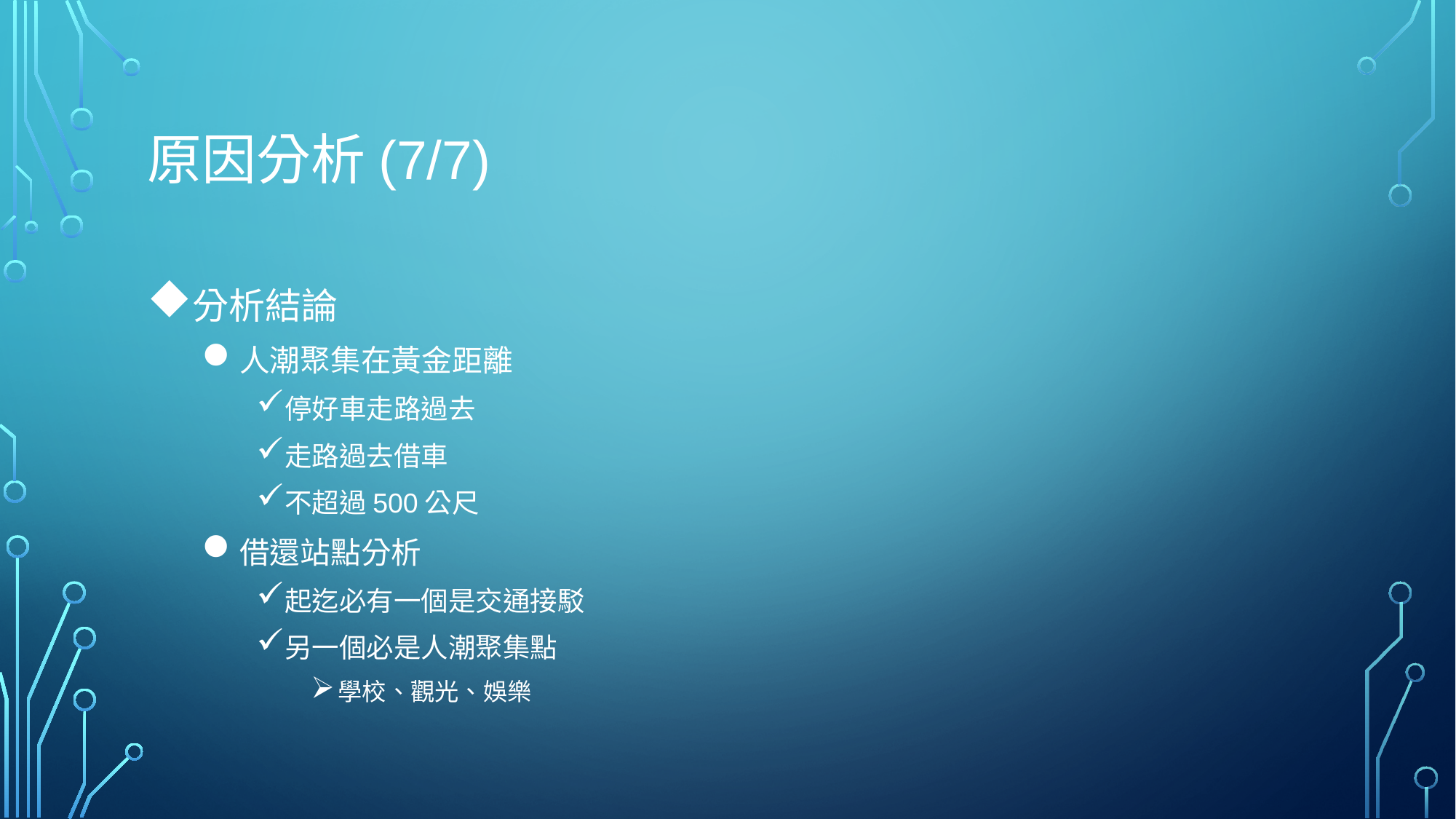

# 原因分析(7/7)
分析結論
人潮聚集在黃金距離
停好車走路過去
走路過去借車
不超過500公尺
借還站點分析
起迄必有一個是交通接駁
另一個必是人潮聚集點
學校、觀光、娛樂